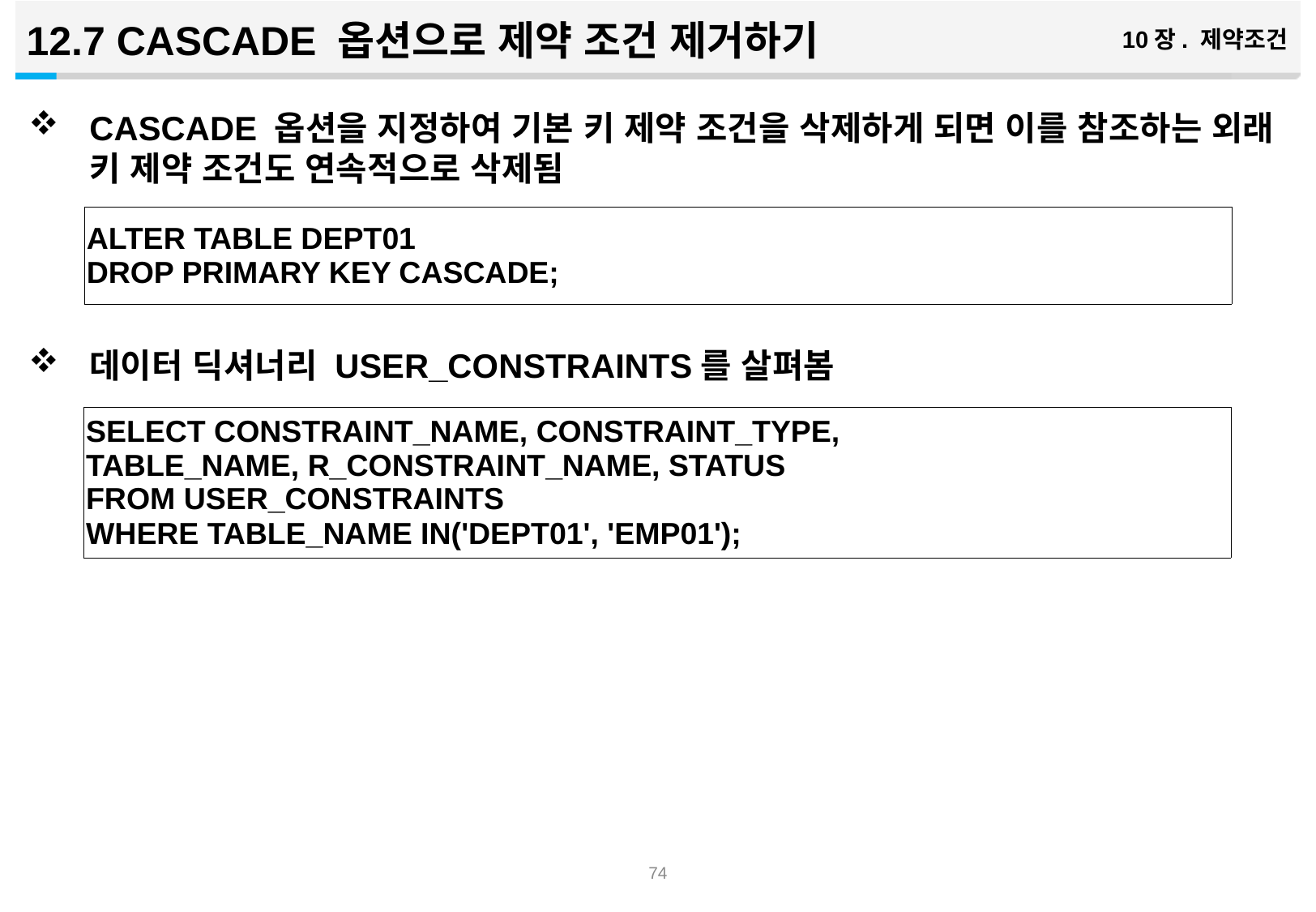

12.7 CASCADE 옵션으로 제약 조건 제거하기
10장. 제약조건
CASCADE 옵션을 지정하여 기본 키 제약 조건을 삭제하게 되면 이를 참조하는 외래 키 제약 조건도 연속적으로 삭제됨

데이터 딕셔너리 USER_CONSTRAINTS를 살펴봄

| ALTER TABLE DEPT01 DROP PRIMARY KEY CASCADE; |
| --- |
| SELECT CONSTRAINT\_NAME, CONSTRAINT\_TYPE, TABLE\_NAME, R\_CONSTRAINT\_NAME, STATUS FROM USER\_CONSTRAINTS WHERE TABLE\_NAME IN('DEPT01', 'EMP01'); |
| --- |
74